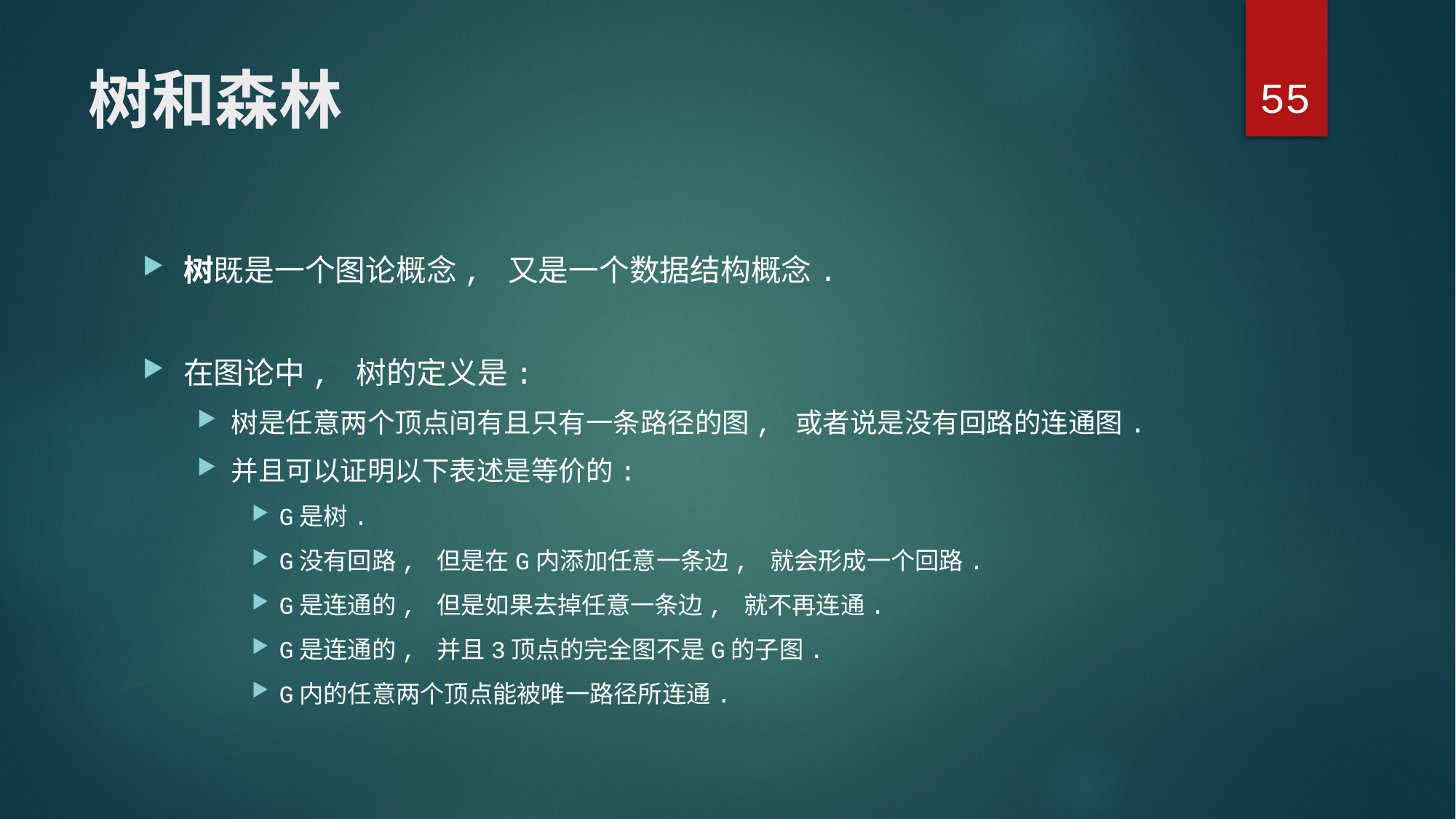

55
# 树和森林
树既是一个图论概念, 又是一个数据结构概念.

在图论中, 树的定义是:
树是任意两个顶点间有且只有一条路径的图, 或者说是没有回路的连通图.
并且可以证明以下表述是等价的:
G是树.
G没有回路, 但是在G内添加任意一条边, 就会形成一个回路.
G是连通的, 但是如果去掉任意一条边, 就不再连通.
G是连通的, 并且3顶点的完全图不是G的子图.
G内的任意两个顶点能被唯一路径所连通.